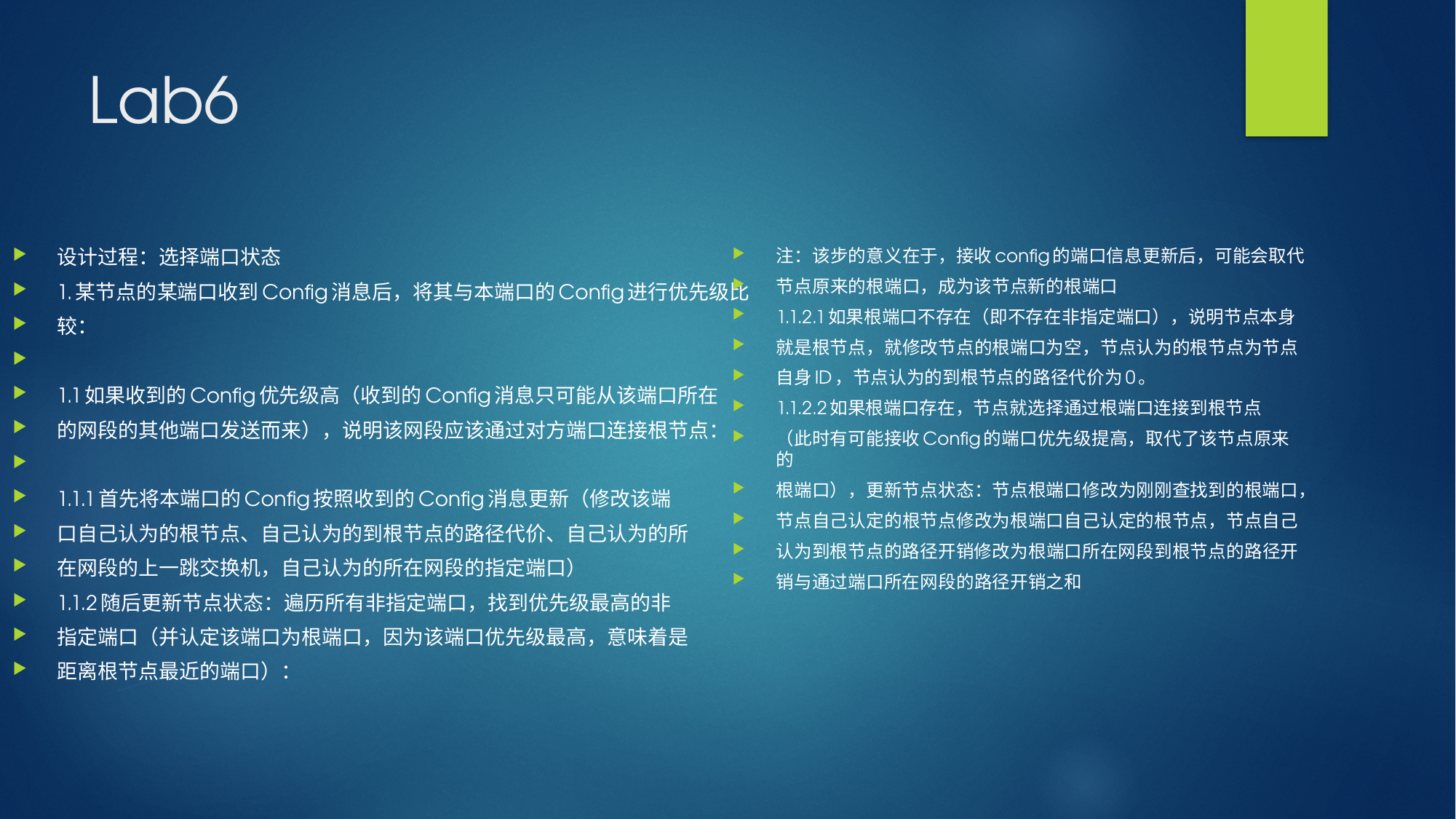

# Lab6
设计过程：选择端口状态
1.某节点的某端口收到Config消息后，将其与本端口的Config进行优先级比
较：

1.1如果收到的Config优先级高（收到的Config消息只可能从该端口所在
的网段的其他端口发送而来），说明该网段应该通过对方端口连接根节点：

1.1.1首先将本端口的Config按照收到的Config消息更新（修改该端
口自己认为的根节点、自己认为的到根节点的路径代价、自己认为的所
在网段的上一跳交换机，自己认为的所在网段的指定端口）
1.1.2随后更新节点状态：遍历所有非指定端口，找到优先级最高的非
指定端口（并认定该端口为根端口，因为该端口优先级最高，意味着是
距离根节点最近的端口）：
注：该步的意义在于，接收config的端口信息更新后，可能会取代
节点原来的根端口，成为该节点新的根端口
1.1.2.1如果根端口不存在（即不存在非指定端口），说明节点本身
就是根节点，就修改节点的根端口为空，节点认为的根节点为节点
自身ID，节点认为的到根节点的路径代价为0。
1.1.2.2如果根端口存在，节点就选择通过根端口连接到根节点
（此时有可能接收Config的端口优先级提高，取代了该节点原来的
根端口），更新节点状态：节点根端口修改为刚刚查找到的根端口，
节点自己认定的根节点修改为根端口自己认定的根节点，节点自己
认为到根节点的路径开销修改为根端口所在网段到根节点的路径开
销与通过端口所在网段的路径开销之和